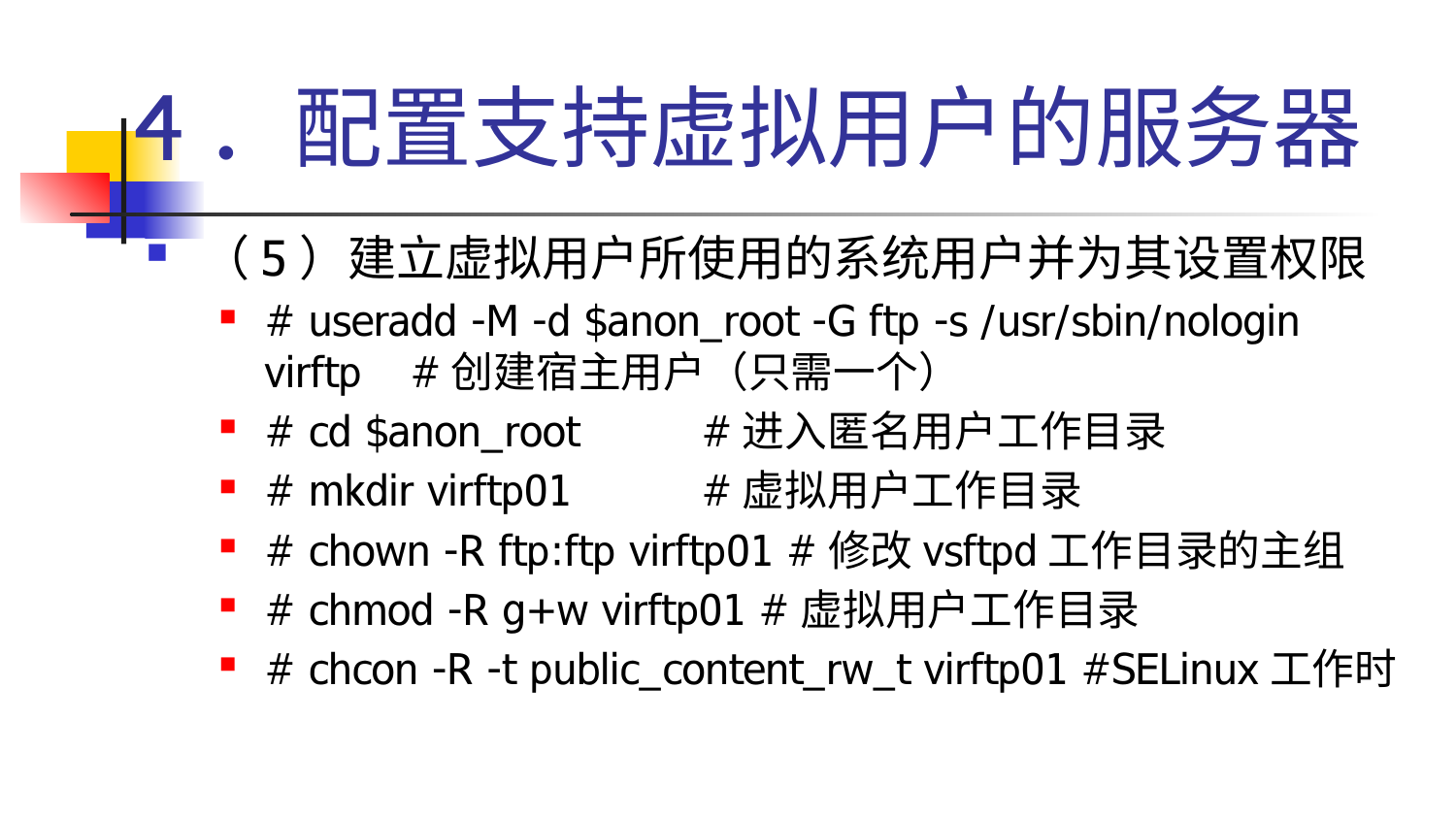

# 4．配置支持虚拟用户的服务器
（5）建立虚拟用户所使用的系统用户并为其设置权限
# useradd -M -d $anon_root -G ftp -s /usr/sbin/nologin virftp 	#创建宿主用户（只需一个）
# cd $anon_root 	#进入匿名用户工作目录
# mkdir virftp01 	#虚拟用户工作目录
# chown -R ftp:ftp virftp01 #修改vsftpd工作目录的主组
# chmod -R g+w virftp01 #虚拟用户工作目录
# chcon -R -t public_content_rw_t virftp01 #SELinux工作时